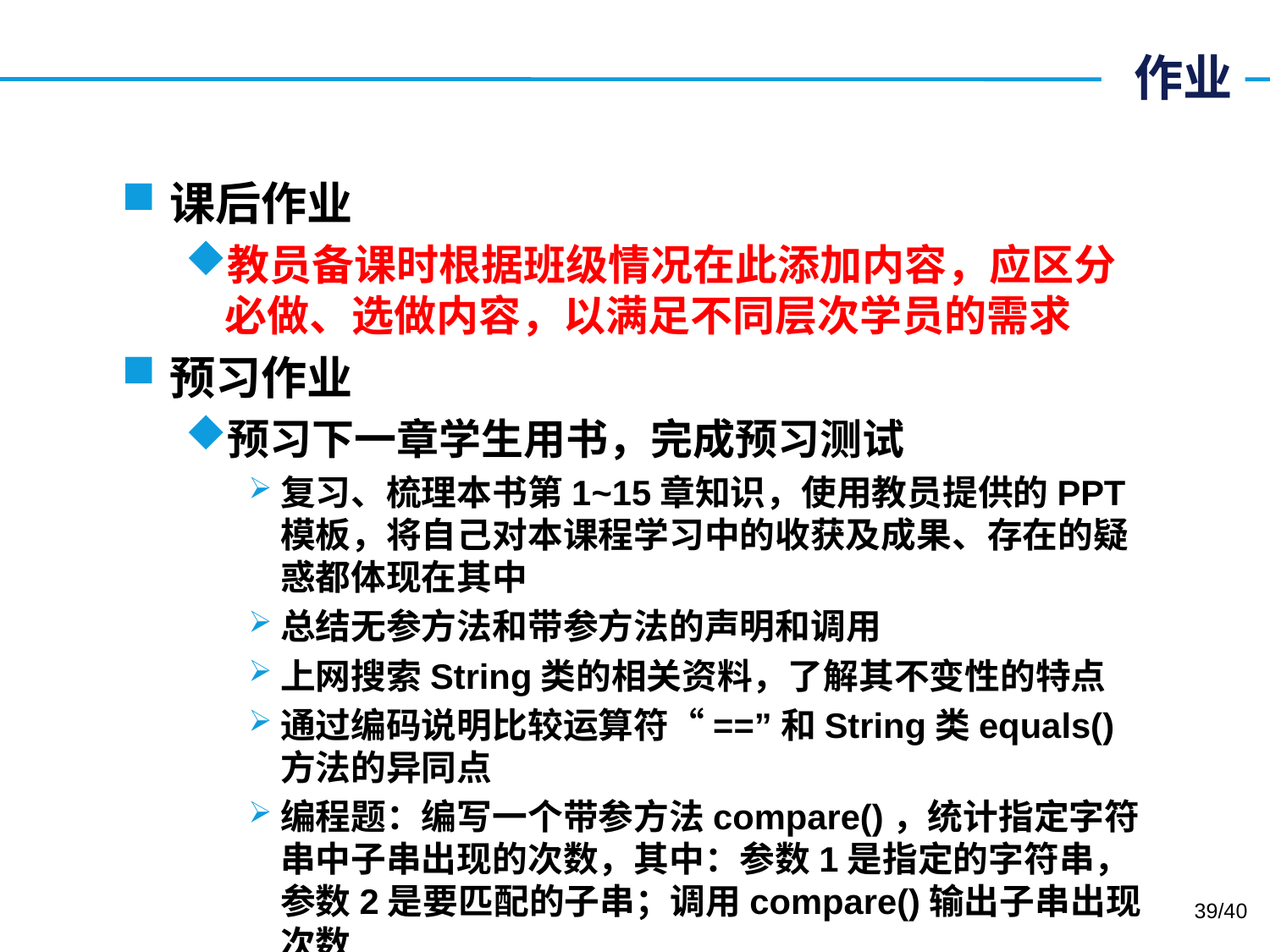

# 作业
课后作业
教员备课时根据班级情况在此添加内容，应区分必做、选做内容，以满足不同层次学员的需求
预习作业
预习下一章学生用书，完成预习测试
复习、梳理本书第1~15章知识，使用教员提供的PPT模板，将自己对本课程学习中的收获及成果、存在的疑惑都体现在其中
总结无参方法和带参方法的声明和调用
上网搜索String类的相关资料，了解其不变性的特点
通过编码说明比较运算符“==”和String类equals()方法的异同点
编程题：编写一个带参方法compare()，统计指定字符串中子串出现的次数，其中：参数1是指定的字符串，参数2是要匹配的子串；调用compare()输出子串出现次数

39/40